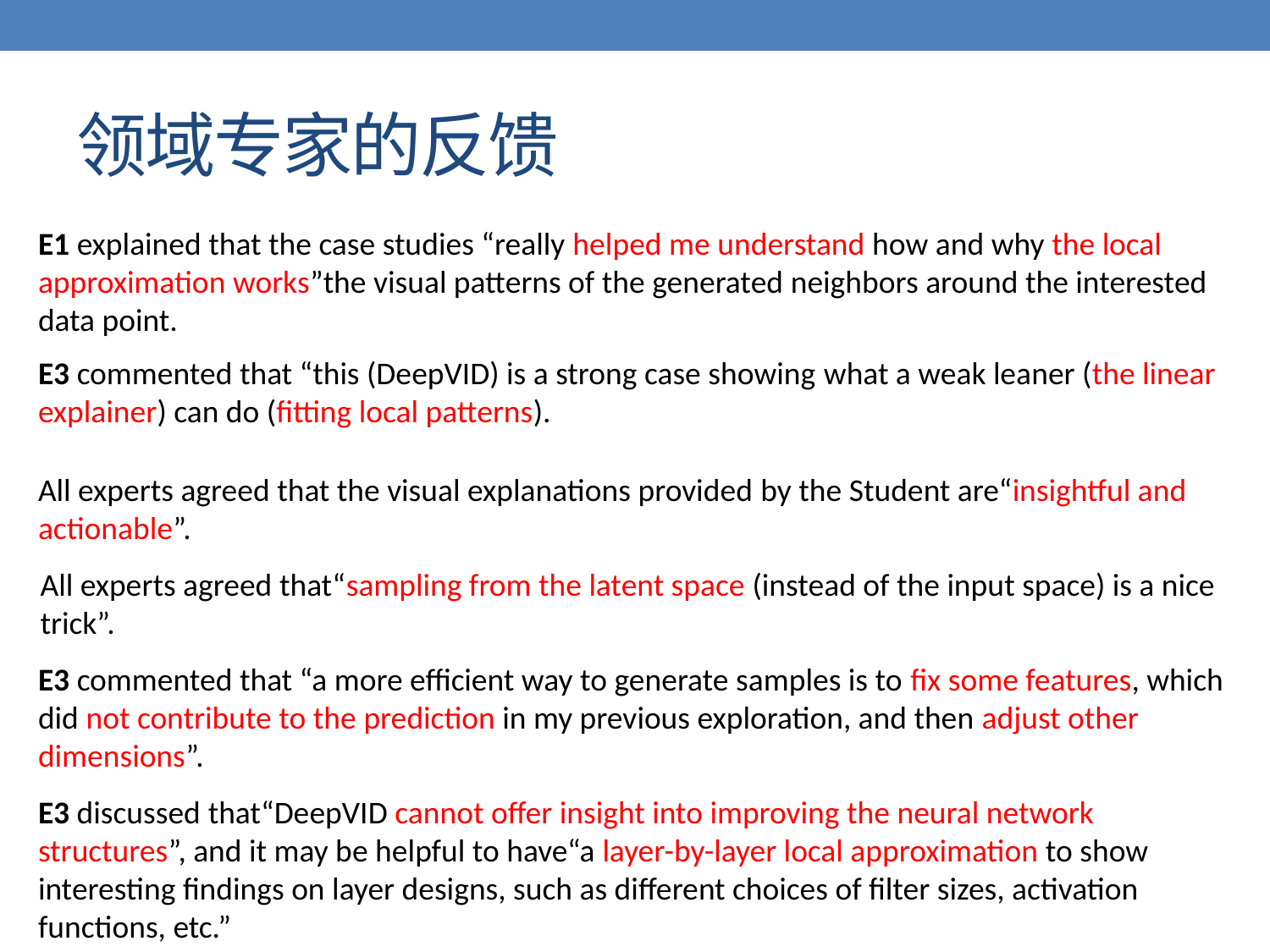

16
# 领域专家的反馈
E1 explained that the case studies “really helped me understand how and why the local approximation works”the visual patterns of the generated neighbors around the interested data point.
E3 commented that “this (DeepVID) is a strong case showing what a weak leaner (the linear explainer) can do (fitting local patterns).
All experts agreed that the visual explanations provided by the Student are“insightful and actionable”.
All experts agreed that“sampling from the latent space (instead of the input space) is a nice trick”.
E3 commented that “a more efficient way to generate samples is to fix some features, which did not contribute to the prediction in my previous exploration, and then adjust other dimensions”.
E3 discussed that“DeepVID cannot offer insight into improving the neural network structures”, and it may be helpful to have“a layer-by-layer local approximation to show interesting findings on layer designs, such as different choices of filter sizes, activation functions, etc.”